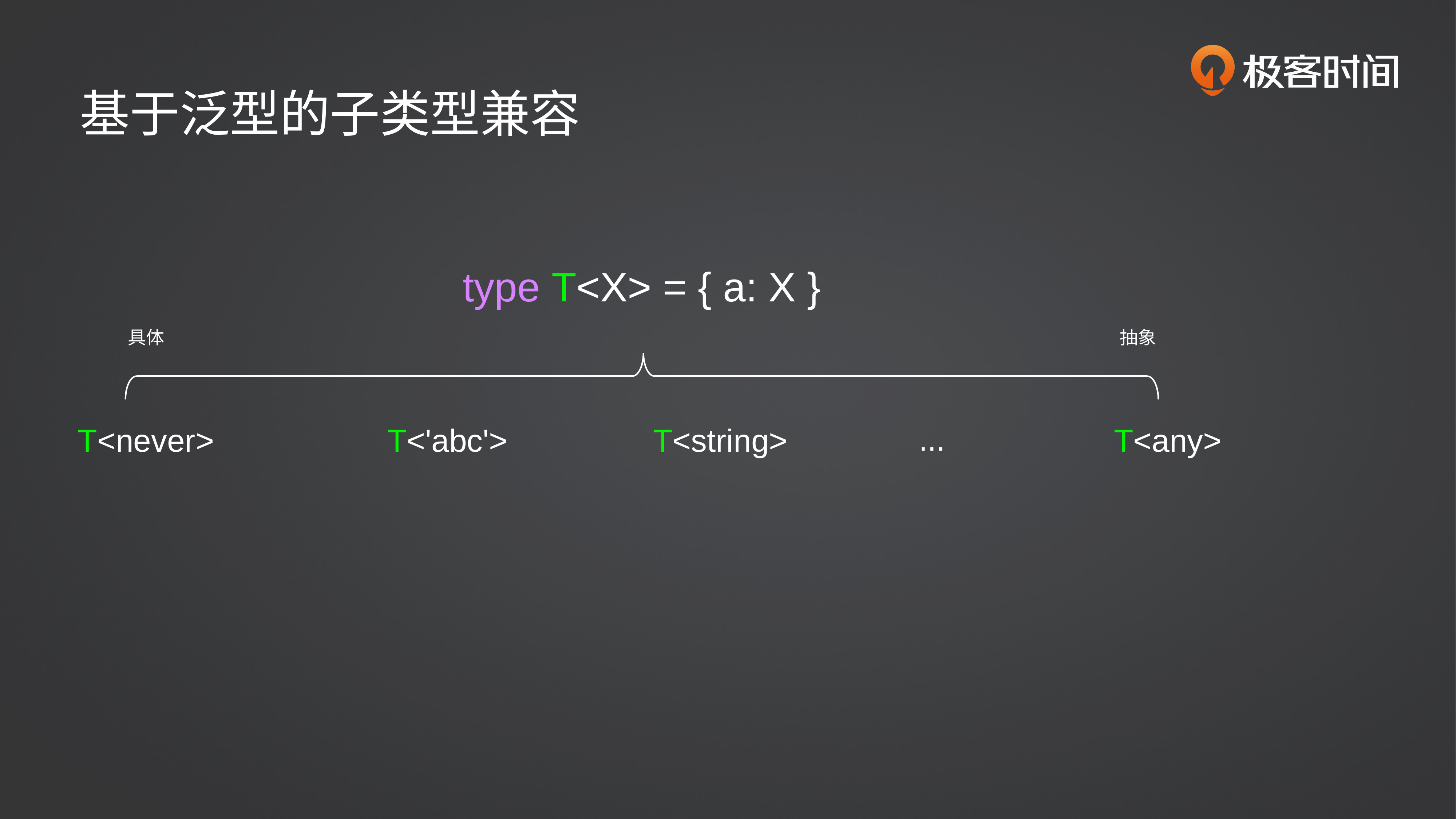

基于泛型的子类型兼容
type T<X> = { a: X }
具体
抽象
T<never>
T<'abc'>
T<string>
...
T<any>